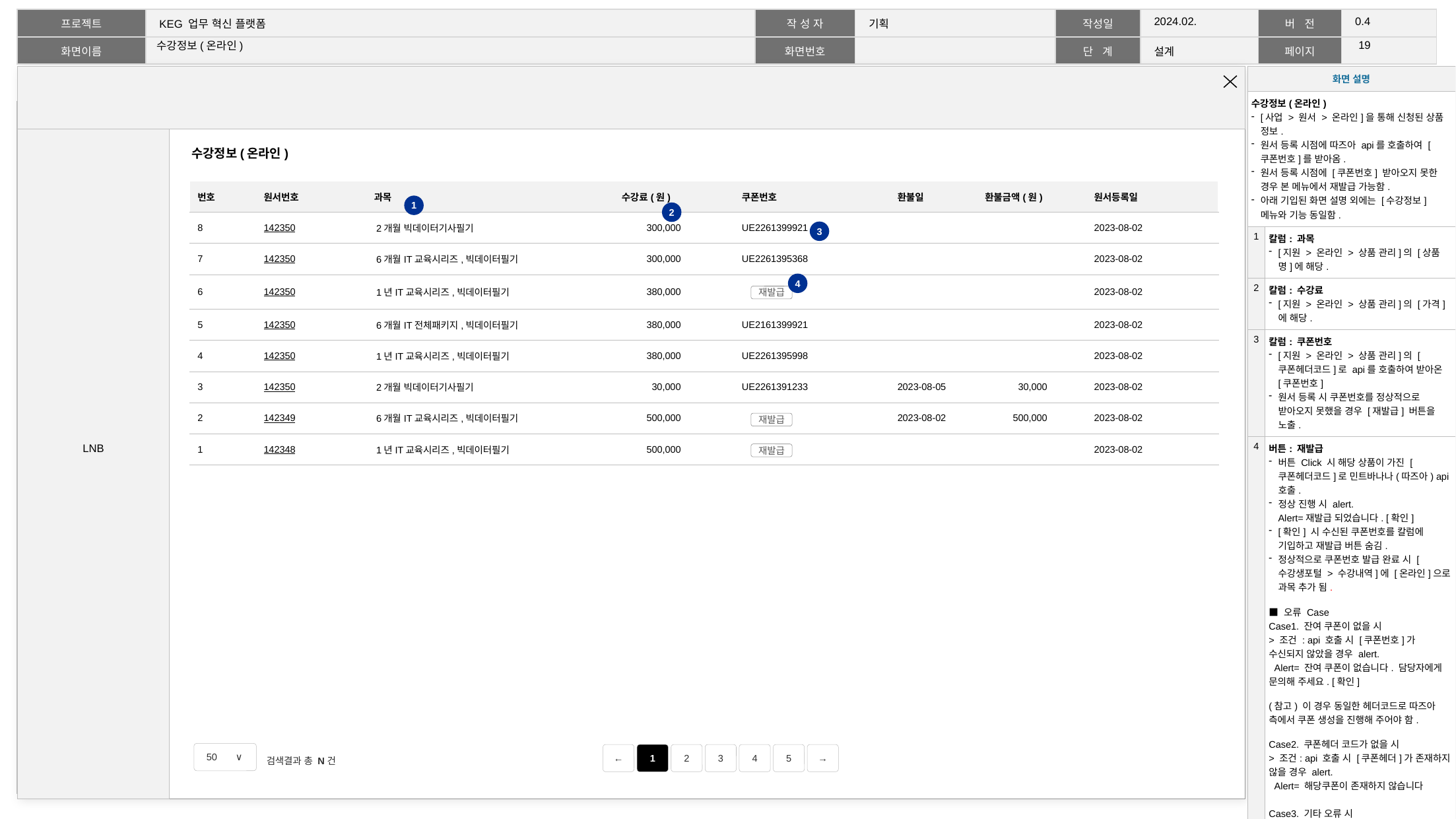

19

# 수강정보(온라인)
| 화면 설명 |  |
| --- | --- |
| 수강정보(온라인) [사업 > 원서 > 온라인]을 통해 신청된 상품 정보. 원서 등록 시점에 따즈아 api를 호출하여 [쿠폰번호]를 받아옴. 원서 등록 시점에 [쿠폰번호] 받아오지 못한 경우 본 메뉴에서 재발급 가능함. 아래 기입된 화면 설명 외에는 [수강정보] 메뉴와 기능 동일함. |  |
| 1 | 칼럼: 과목 [지원 > 온라인 > 상품 관리]의 [상품명]에 해당. |
| 2 | 칼럼: 수강료 [지원 > 온라인 > 상품 관리]의 [가격]에 해당. |
| 3 | 칼럼: 쿠폰번호 [지원 > 온라인 > 상품 관리]의 [쿠폰헤더코드]로 api를 호출하여 받아온 [쿠폰번호] 원서 등록 시 쿠폰번호를 정상적으로 받아오지 못했을 경우 [재발급] 버튼을 노출. |
| 4 | 버튼: 재발급 버튼 Click 시 해당 상품이 가진 [쿠폰헤더코드]로 민트바나나(따즈아) api 호출. 정상 진행 시 alert. Alert=재발급 되었습니다. [확인] [확인] 시 수신된 쿠폰번호를 칼럼에 기입하고 재발급 버튼 숨김. 정상적으로 쿠폰번호 발급 완료 시 [수강생포털 > 수강내역]에 [온라인]으로 과목 추가 됨. ■ 오류 Case Case1. 잔여 쿠폰이 없을 시 > 조건 : api 호출 시 [쿠폰번호]가 수신되지 않았을 경우 alert. Alert= 잔여 쿠폰이 없습니다. 담당자에게 문의해 주세요. [확인] (참고) 이 경우 동일한 헤더코드로 따즈아 측에서 쿠폰 생성을 진행해 주어야 함. Case2. 쿠폰헤더 코드가 없을 시 > 조건: api 호출 시 [쿠폰헤더]가 존재하지 않을 경우 alert. Alert= 해당쿠폰이 존재하지 않습니다 Case3. 기타 오류 시 alert= 잠시 후 다시 시도해 주세요. |
수강정보(온라인)
| 번호 | 원서번호 | 과목 | 수강료(원) |  | 쿠폰번호 | 환불일 | 환불금액(원) |  | 원서등록일 |
| --- | --- | --- | --- | --- | --- | --- | --- | --- | --- |
| 8 | 142350 | 2개월 빅데이터기사필기 | 300,000 |  | UE2261399921 |  |  |  | 2023-08-02 |
| 7 | 142350 | 6개월IT교육시리즈,빅데이터필기 | 300,000 |  | UE2261395368 |  |  |  | 2023-08-02 |
| 6 | 142350 | 1년IT교육시리즈,빅데이터필기 | 380,000 |  |  |  |  |  | 2023-08-02 |
| 5 | 142350 | 6개월IT전체패키지,빅데이터필기 | 380,000 |  | UE2161399921 |  |  |  | 2023-08-02 |
| 4 | 142350 | 1년IT교육시리즈,빅데이터필기 | 380,000 |  | UE2261395998 |  |  |  | 2023-08-02 |
| 3 | 142350 | 2개월 빅데이터기사필기 | 30,000 |  | UE2261391233 | 2023-08-05 | 30,000 |  | 2023-08-02 |
| 2 | 142349 | 6개월IT교육시리즈,빅데이터필기 | 500,000 |  |  | 2023-08-02 | 500,000 |  | 2023-08-02 |
| 1 | 142348 | 1년IT교육시리즈,빅데이터필기 | 500,000 |  |  |  |  |  | 2023-08-02 |
1
2
3
4
재발급
재발급
재발급
50       ∨
검색결과 총 N건
←
1
2
3
4
5
→